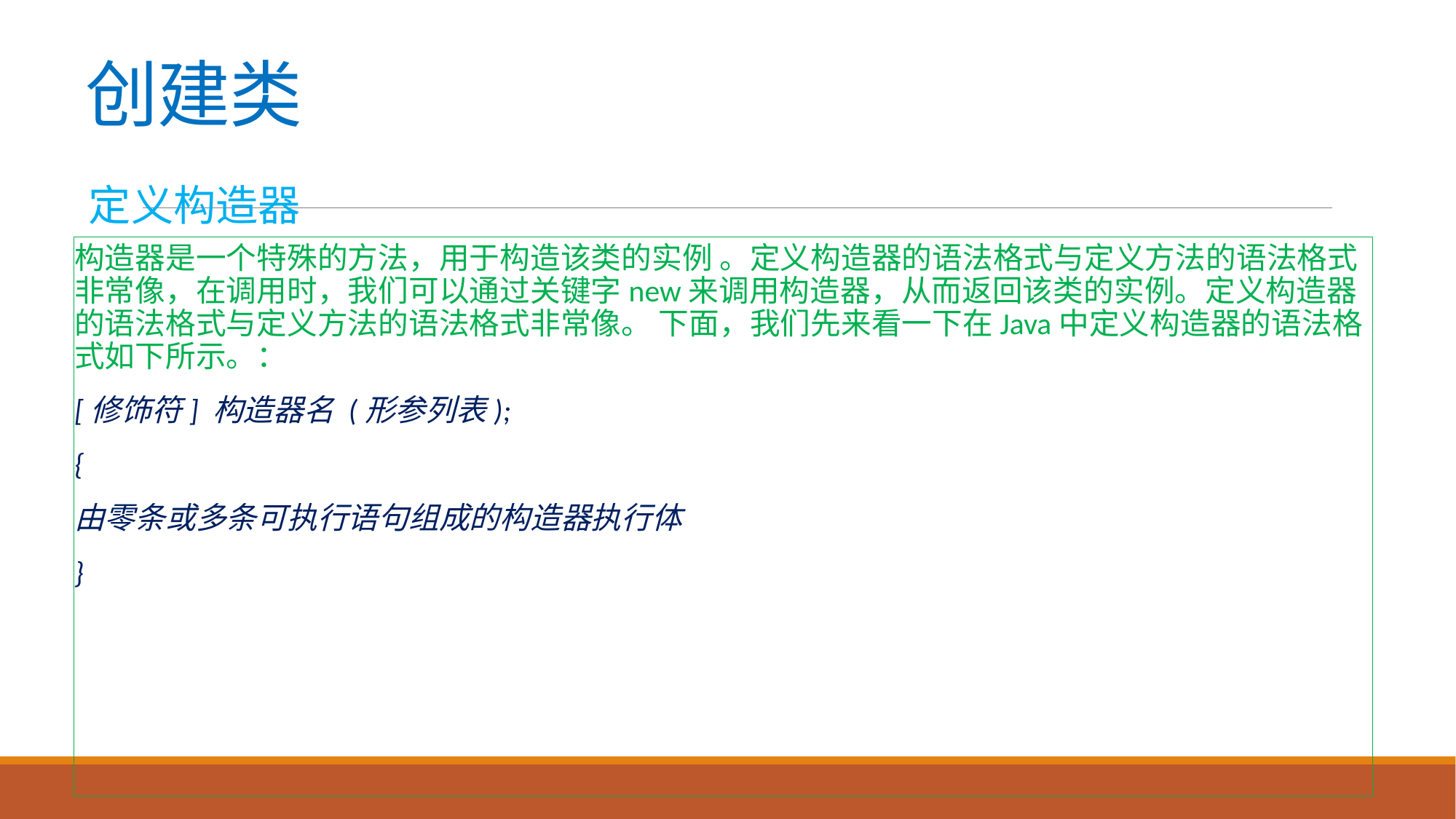

# 创建类
定义构造器
构造器是一个特殊的方法，用于构造该类的实例 。定义构造器的语法格式与定义方法的语法格式非常像，在调用时，我们可以通过关键字new来调用构造器，从而返回该类的实例。定义构造器的语法格式与定义方法的语法格式非常像。 下面，我们先来看一下在Java中定义构造器的语法格式如下所示。：
[修饰符] 构造器名 (形参列表);
{
由零条或多条可执行语句组成的构造器执行体
}